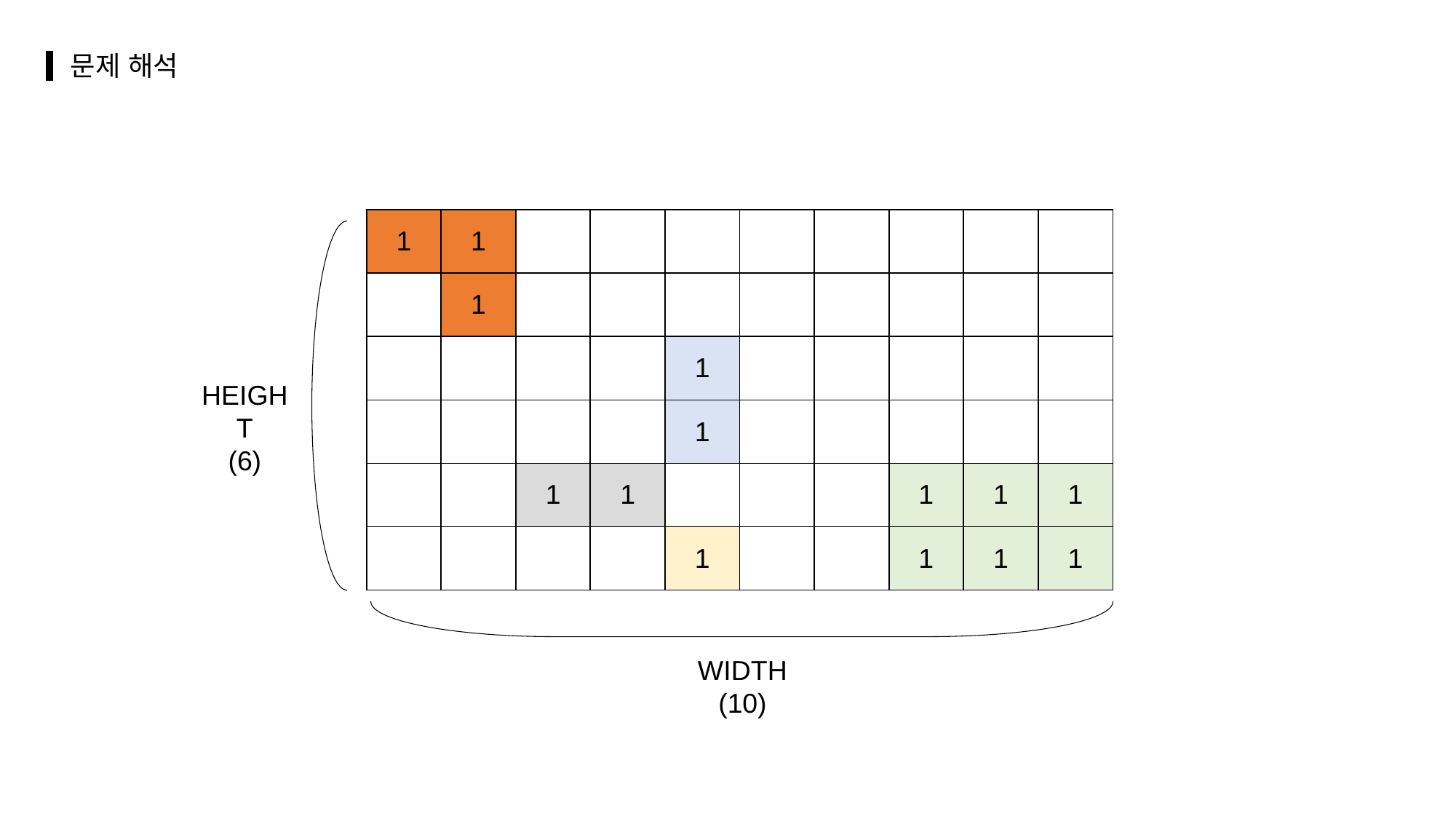

문제 해석
medium
bold
extrabold
| 1 | 1 |  |  |  |  |  |  |  |  |
| --- | --- | --- | --- | --- | --- | --- | --- | --- | --- |
|  | 1 |  |  |  |  |  |  |  |  |
|  |  |  |  | 1 |  |  |  |  |  |
|  |  |  |  | 1 |  |  |  |  |  |
|  |  | 1 | 1 |  |  |  | 1 | 1 | 1 |
|  |  |  |  | 1 |  |  | 1 | 1 | 1 |

code
HEIGHT
(6)
주제
WIDTH
(10)